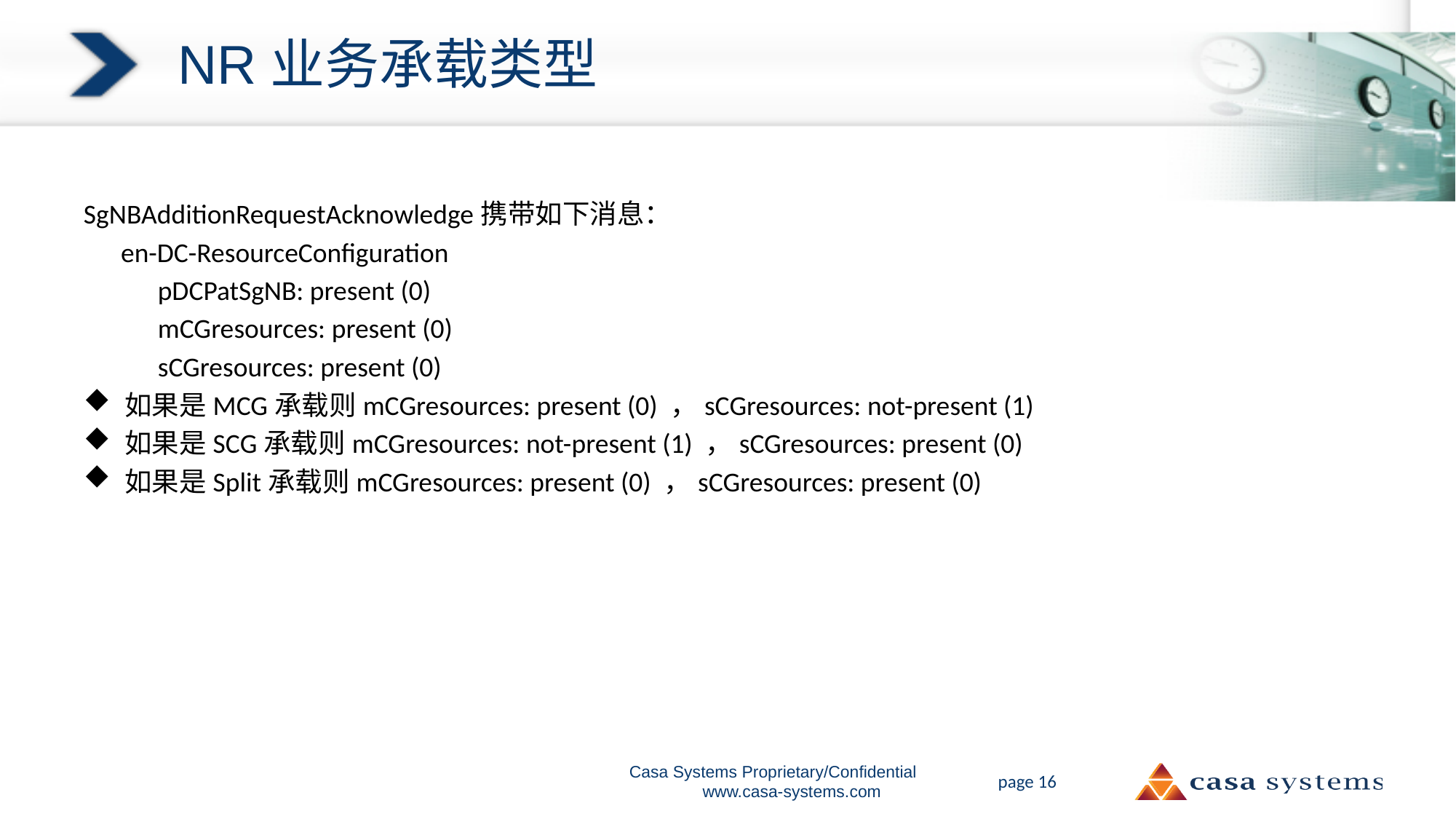

# NR业务承载类型
SgNBAdditionRequestAcknowledge携带如下消息：
      en-DC-ResourceConfiguration
            pDCPatSgNB: present (0)
            mCGresources: present (0)
            sCGresources: present (0)
如果是MCG承载则mCGresources: present (0) ，sCGresources: not-present (1)
如果是SCG承载则mCGresources: not-present (1) ，sCGresources: present (0)
如果是Split承载则mCGresources: present (0) ，sCGresources: present (0)

Casa Systems Proprietary/Confidential            www.casa-systems.com
page 16